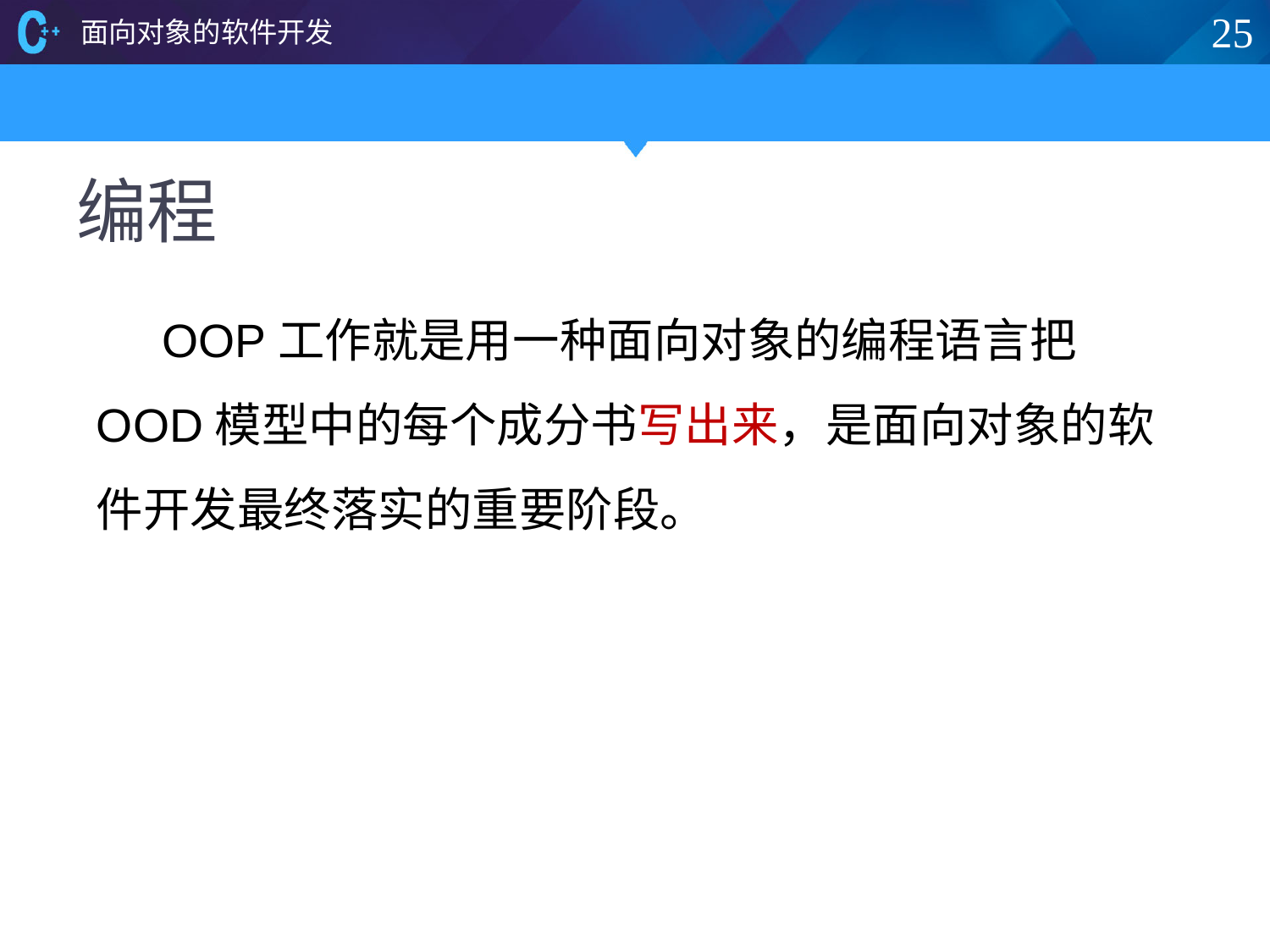

面向对象的软件开发
25
# 编程
     OOP工作就是用一种面向对象的编程语言把OOD模型中的每个成分书写出来，是面向对象的软件开发最终落实的重要阶段。